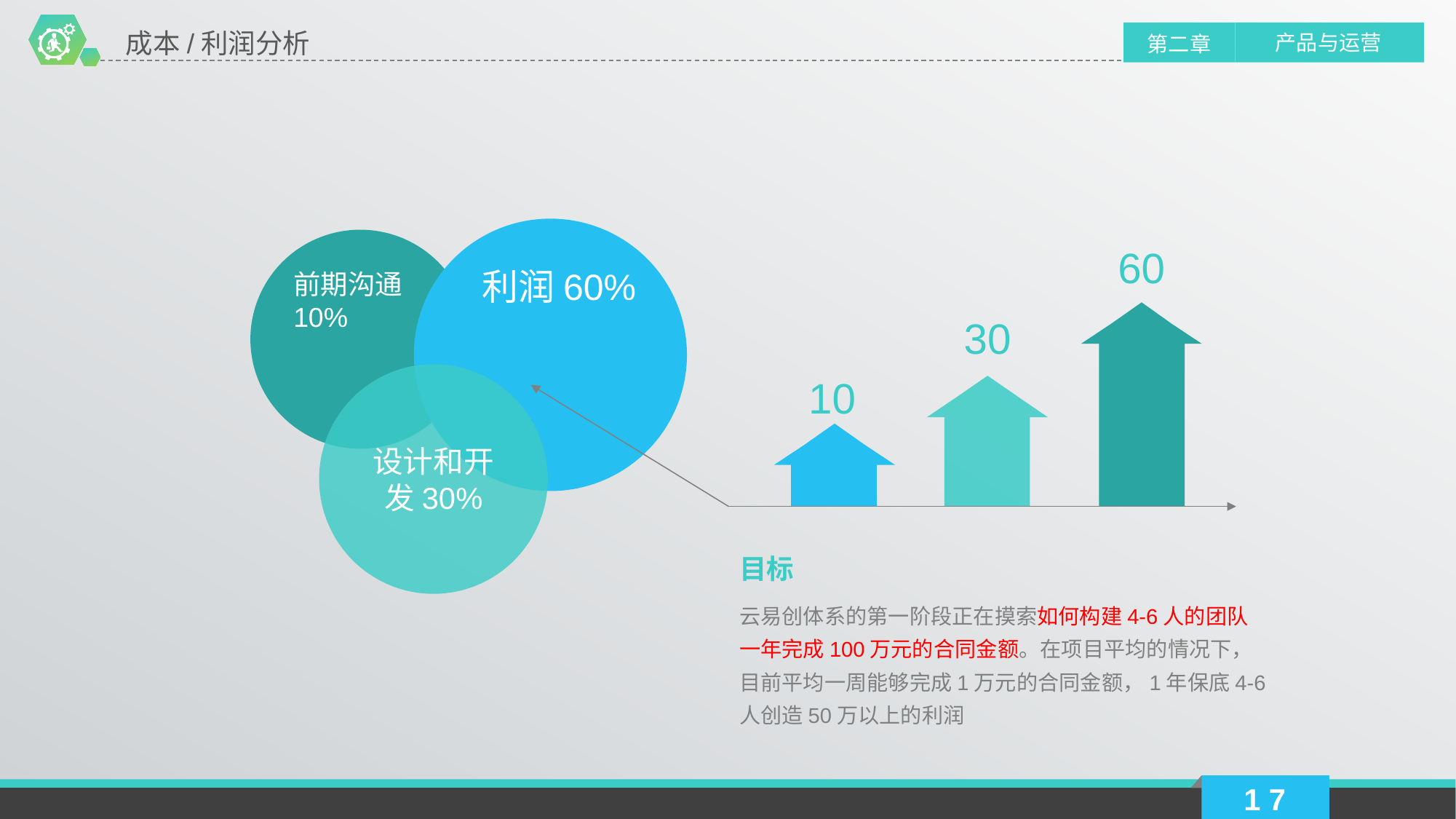

成本/利润分析

产品与运营
第二章

利润60%
前期沟通10%
60

30
设计和开发30%
10

目标
云易创体系的第一阶段正在摸索如何构建4-6人的团队一年完成100万元的合同金额。在项目平均的情况下，目前平均一周能够完成1万元的合同金额，1年保底4-6人创造50万以上的利润

1 7

延时符